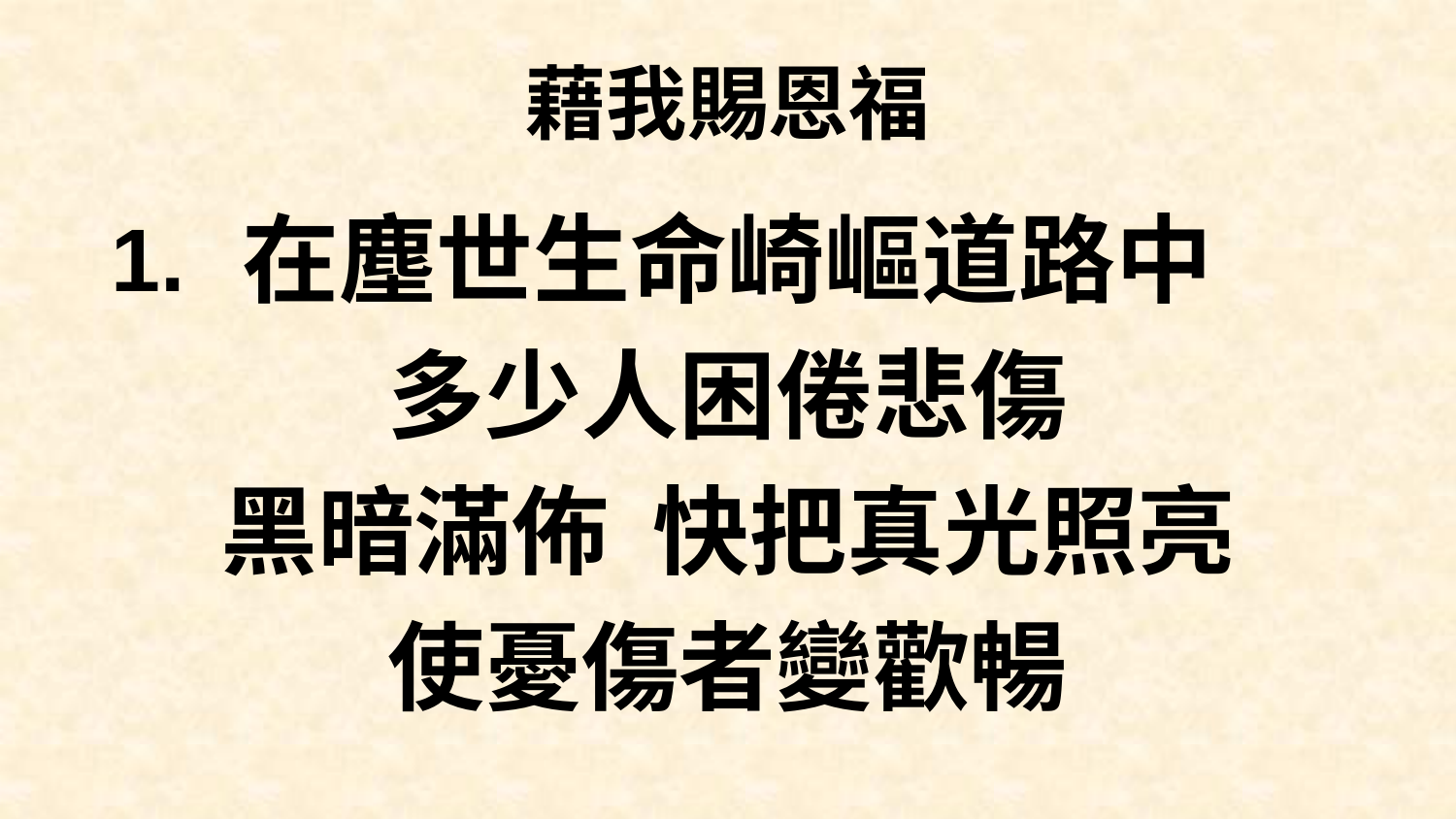

# 藉我賜恩福
在塵世生命崎嶇道路中
多少人困倦悲傷
黑暗滿佈  快把真光照亮
使憂傷者變歡暢
1.